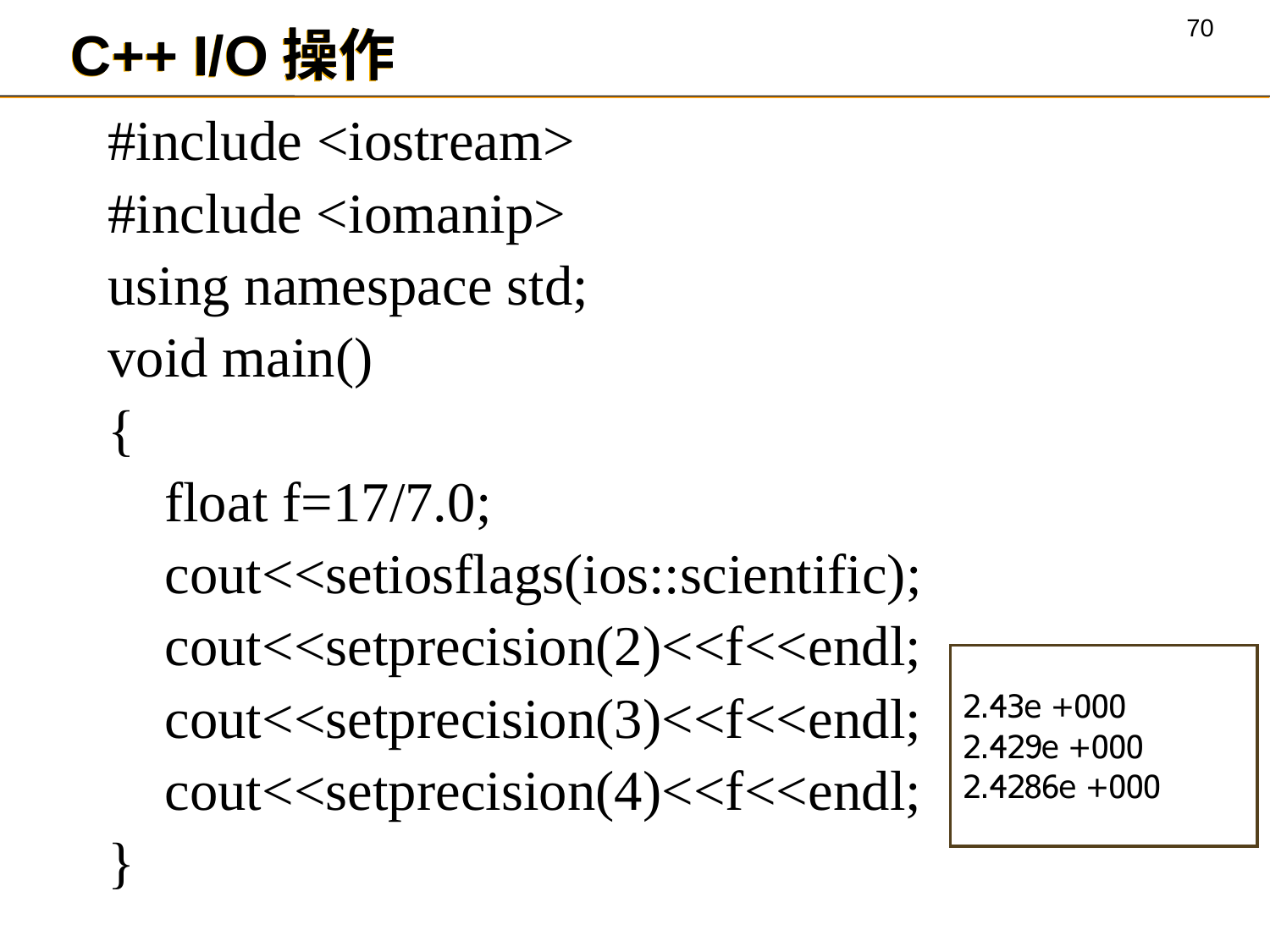

C++ I/O操作
#include <iostream>
#include <iomanip>
using namespace std;
void main()
{
    float f=17/7.0;
    cout<<setiosflags(ios::scientific);
    cout<<setprecision(2)<<f<<endl;
    cout<<setprecision(3)<<f<<endl;
    cout<<setprecision(4)<<f<<endl;
}
2.43e +000
2.429e +000
2.4286e +000